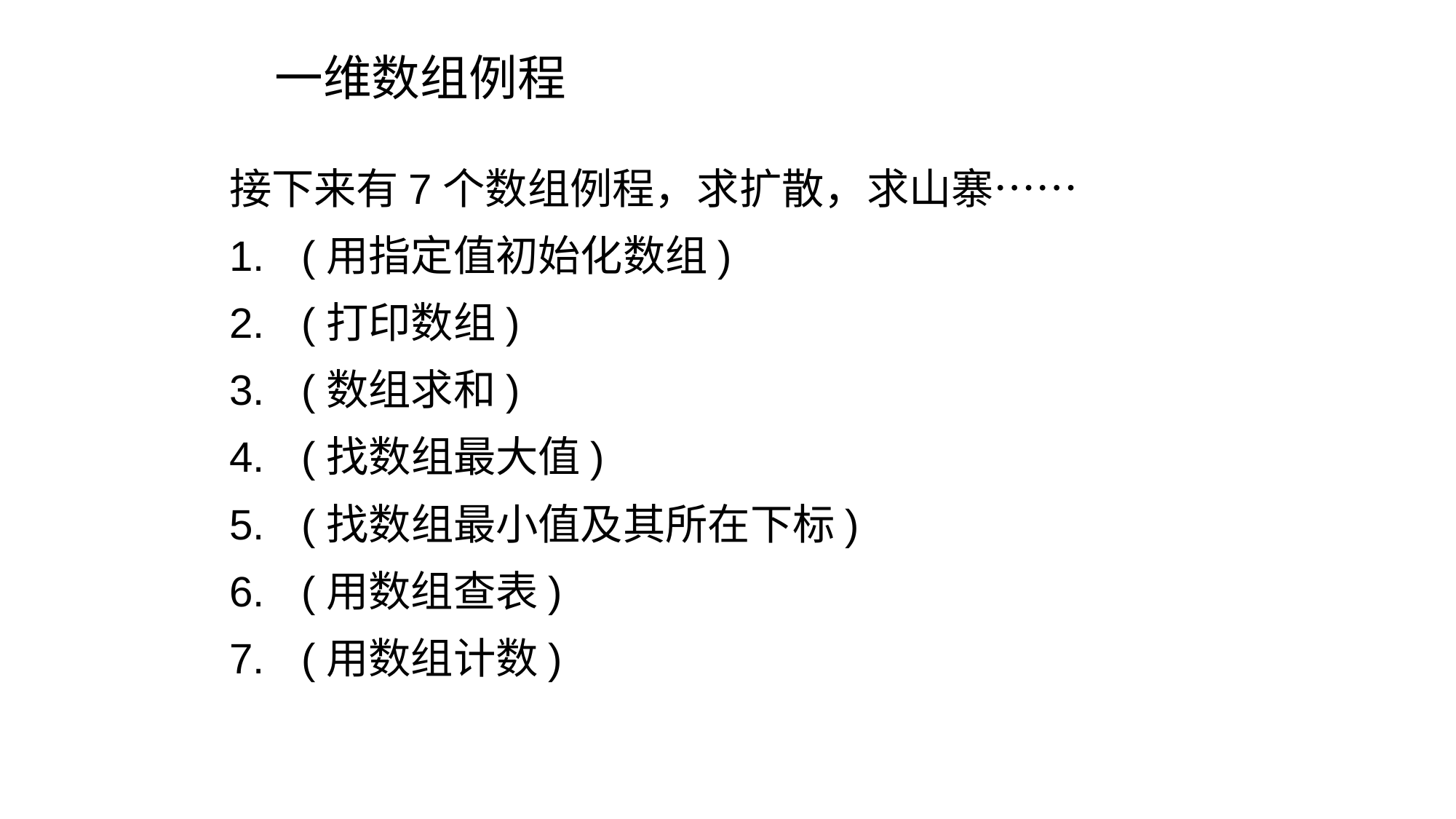

# 一维数组例程
接下来有7个数组例程，求扩散，求山寨……
(用指定值初始化数组)
(打印数组)
(数组求和)
(找数组最大值)
(找数组最小值及其所在下标)
(用数组查表)
(用数组计数)